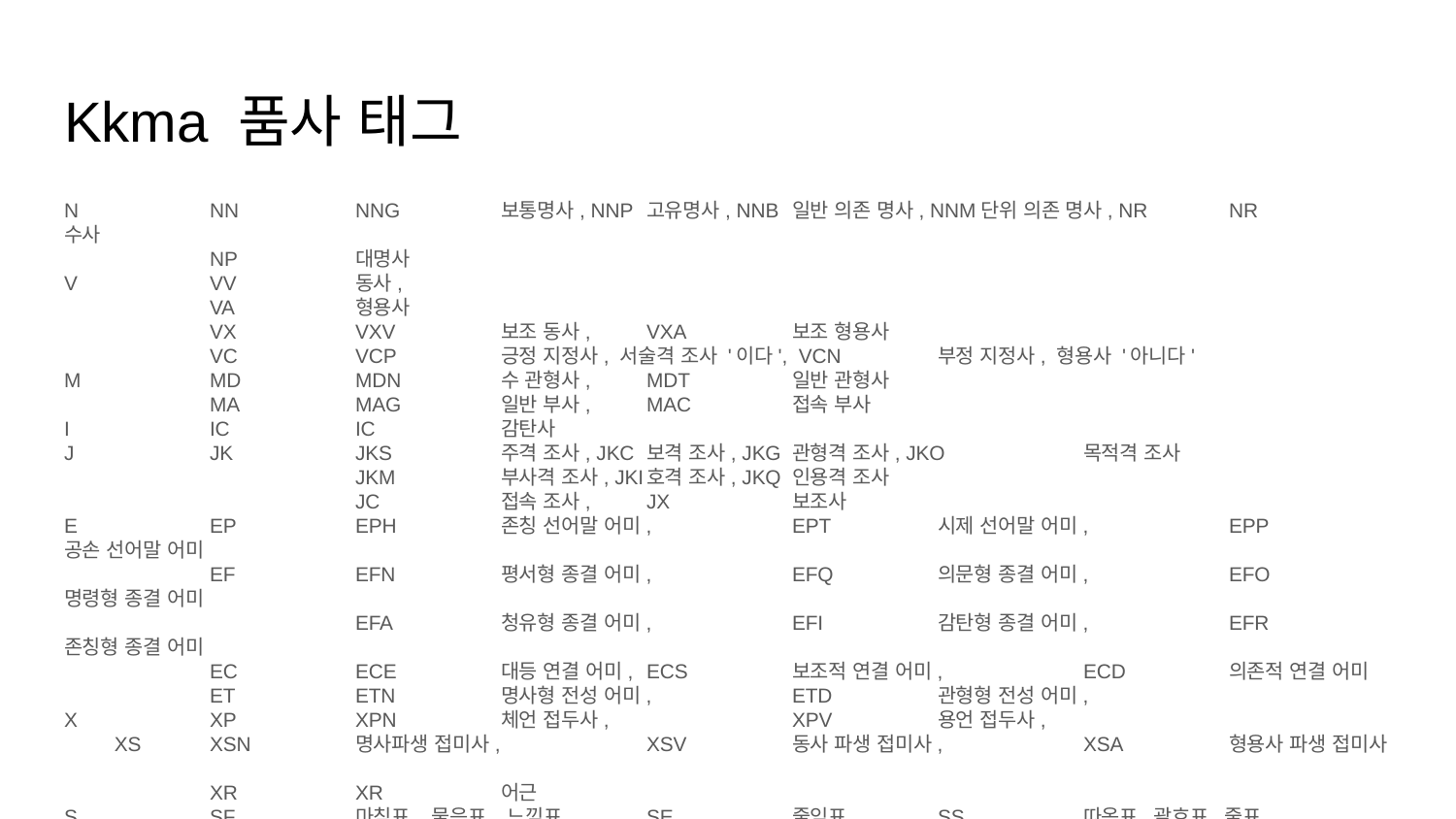

# Kkma 품사 태그
N	NN	NNG	보통명사, NNP	고유명사, NNB	일반 의존 명사, NNM단위 의존 명사, NR	NR	수사
	NP	대명사
V	VV	동사,
  	VA	형용사
	VX	VXV	보조 동사, 	VXA	보조 형용사
	VC	VCP	긍정 지정사, 서술격 조사 '이다',  VCN	부정 지정사, 형용사 '아니다'
M	MD	MDN	수 관형사, 	MDT	일반 관형사
	MA	MAG	일반 부사, 	MAC	접속 부사
I	IC	IC	감탄사
J	JK	JKS	주격 조사, JKC	보격 조사, JKG	관형격 조사, JKO	목적격 조사
		JKM	부사격 조사, JKI	호격 조사, JKQ	인용격 조사
		JC	접속 조사, 	JX	보조사
E	EP	EPH	존칭 선어말 어미, 	EPT	시제 선어말 어미, 	EPP	공손 선어말 어미
	EF	EFN	평서형 종결 어미, 	EFQ	의문형 종결 어미, 	EFO	명령형 종결 어미
		EFA	청유형 종결 어미, 	EFI	감탄형 종결 어미, 	EFR	존칭형 종결 어미
	EC	ECE	대등 연결 어미, 	ECS	보조적 연결 어미, 	ECD	의존적 연결 어미
	ET	ETN	명사형 전성 어미, 	ETD	관형형 전성 어미,
X	XP	XPN	체언 접두사, 		XPV	용언 접두사,
         XS	XSN	명사파생 접미사, 	XSV	동사 파생 접미사, 	XSA	형용사 파생 접미사
	XR	XR	어근
S	SF	마침표, 물음표, 느낌표, 	SE	줄임표, 	SS	따옴표,괄호표,줄표
	SP	쉼표,가운뎃점,콜론,빗금, 	SO	붙임표(물결,숨김,빠짐), 	SW	기타기호 (논리수학기호,화폐기호)
O	OH	한자, OL	외국어,	ON	숫자
U	UN	UN	명사추정범주